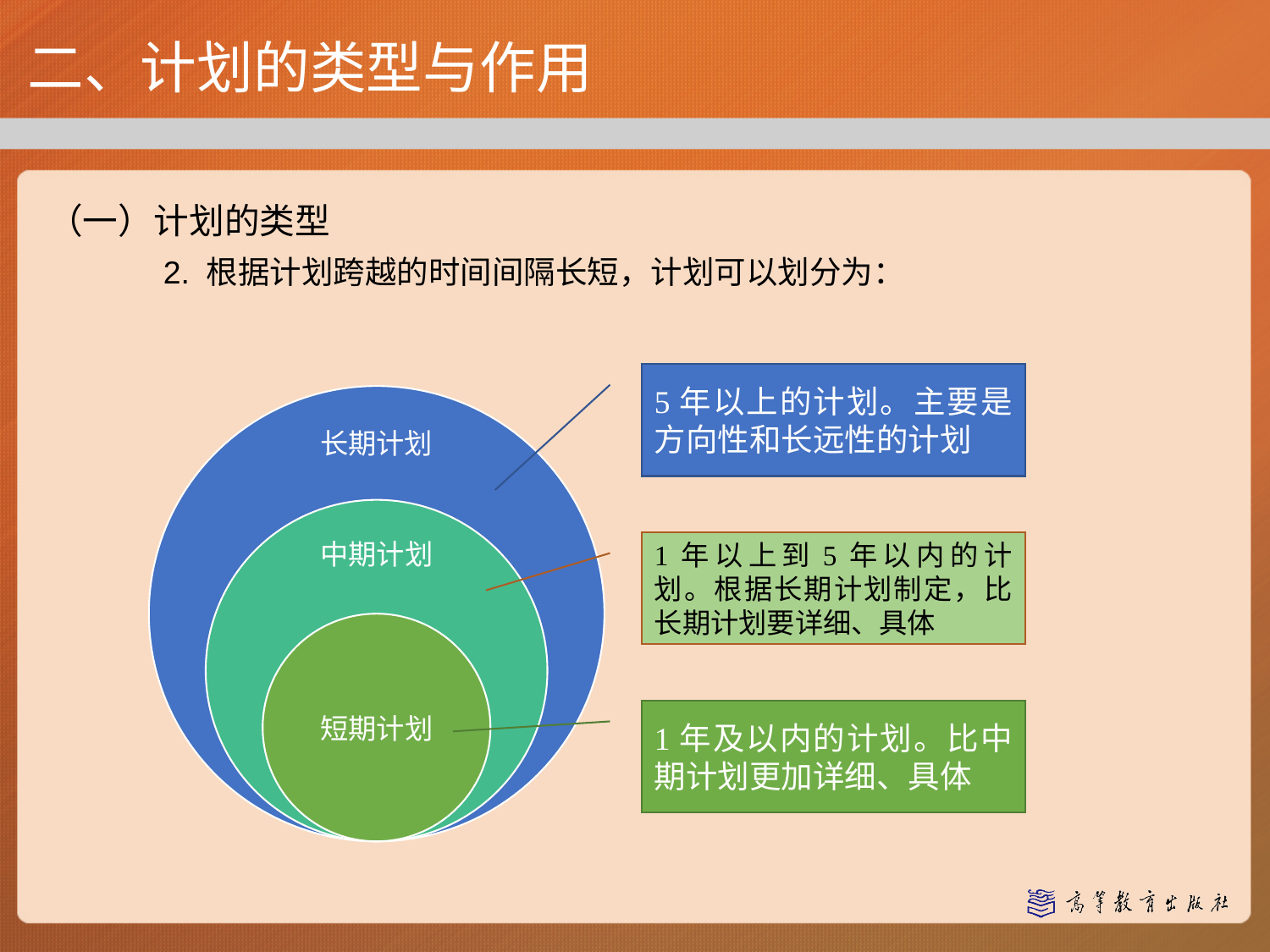

二、计划的类型与作用
（一）计划的类型
2. 根据计划跨越的时间间隔长短，计划可以划分为：
5年以上的计划。主要是方向性和长远性的计划
长期计划
中期计划
短期计划
1年以上到5年以内的计划。根据长期计划制定，比长期计划要详细、具体
1年及以内的计划。比中期计划更加详细、具体